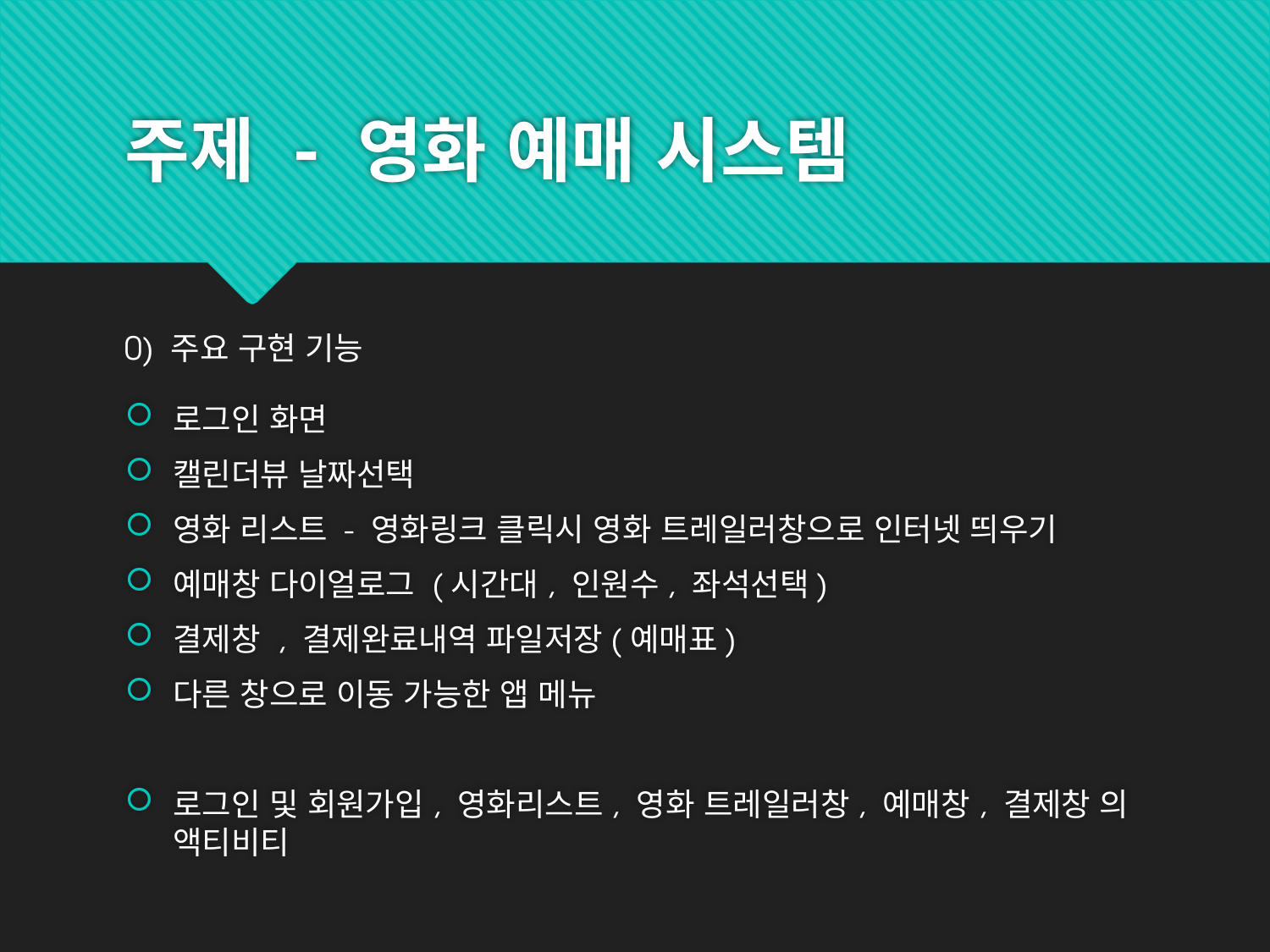

# 주제 - 영화 예매 시스템
0) 주요 구현 기능
로그인 화면
캘린더뷰 날짜선택
영화 리스트 - 영화링크 클릭시 영화 트레일러창으로 인터넷 띄우기
예매창 다이얼로그 (시간대, 인원수, 좌석선택)
결제창 , 결제완료내역 파일저장(예매표)
다른 창으로 이동 가능한 앱 메뉴

로그인 및 회원가입, 영화리스트, 영화 트레일러창, 예매창, 결제창 의 액티비티